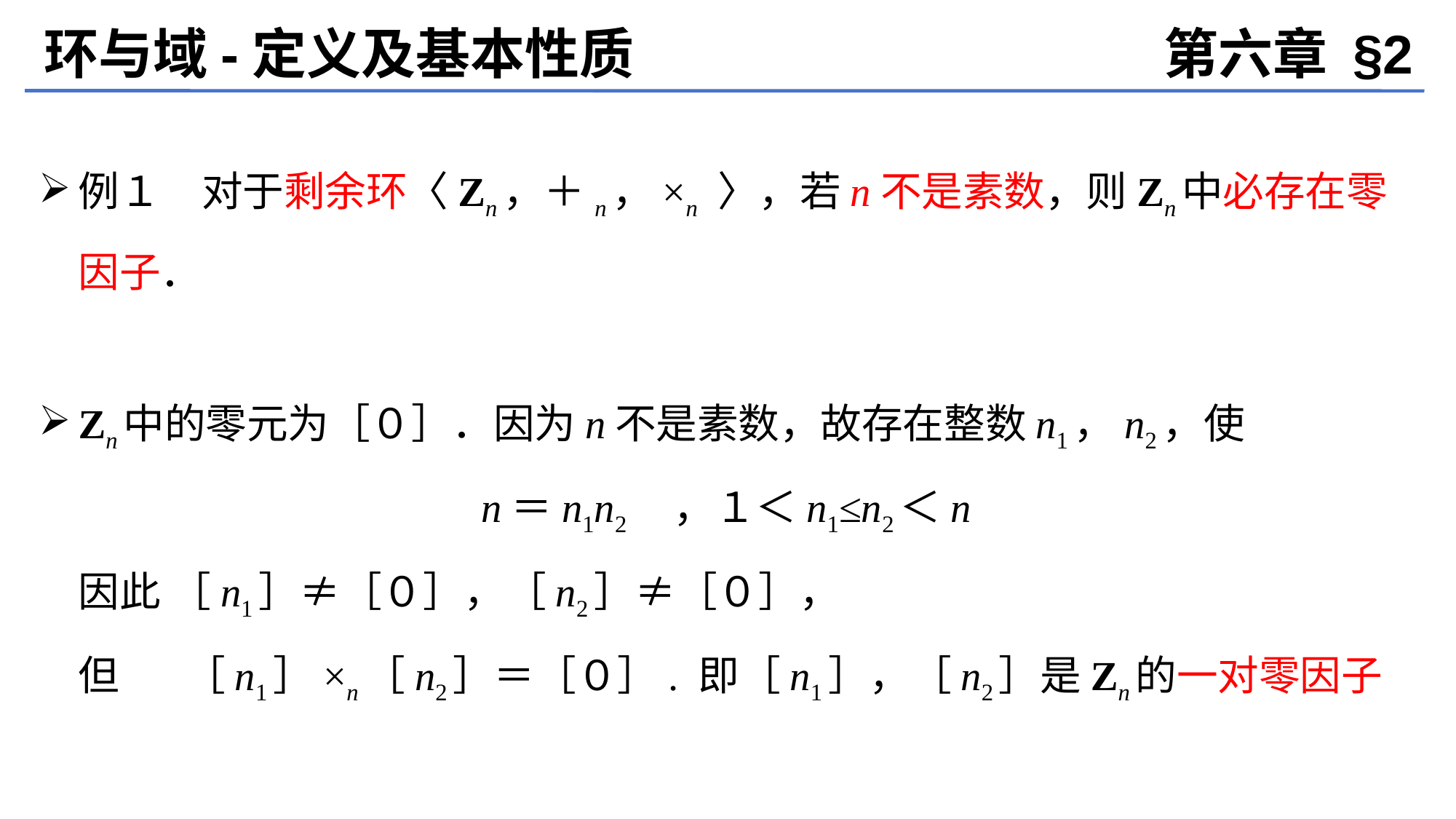

环与域-定义及基本性质
第六章 §2
例１　对于剩余环〈Zn，＋n，×n 〉，若n不是素数，则Zn中必存在零因子．

Zn中的零元为［０］．因为n不是素数，故存在整数n1，n2，使
n＝n1n2　，１＜n1≤n2＜n
	因此 ［n1］≠［０］，［n2］≠［０］，
	但	［n1］×n［n2］＝［０］. 即［n1］，［n2］是Zn的一对零因子